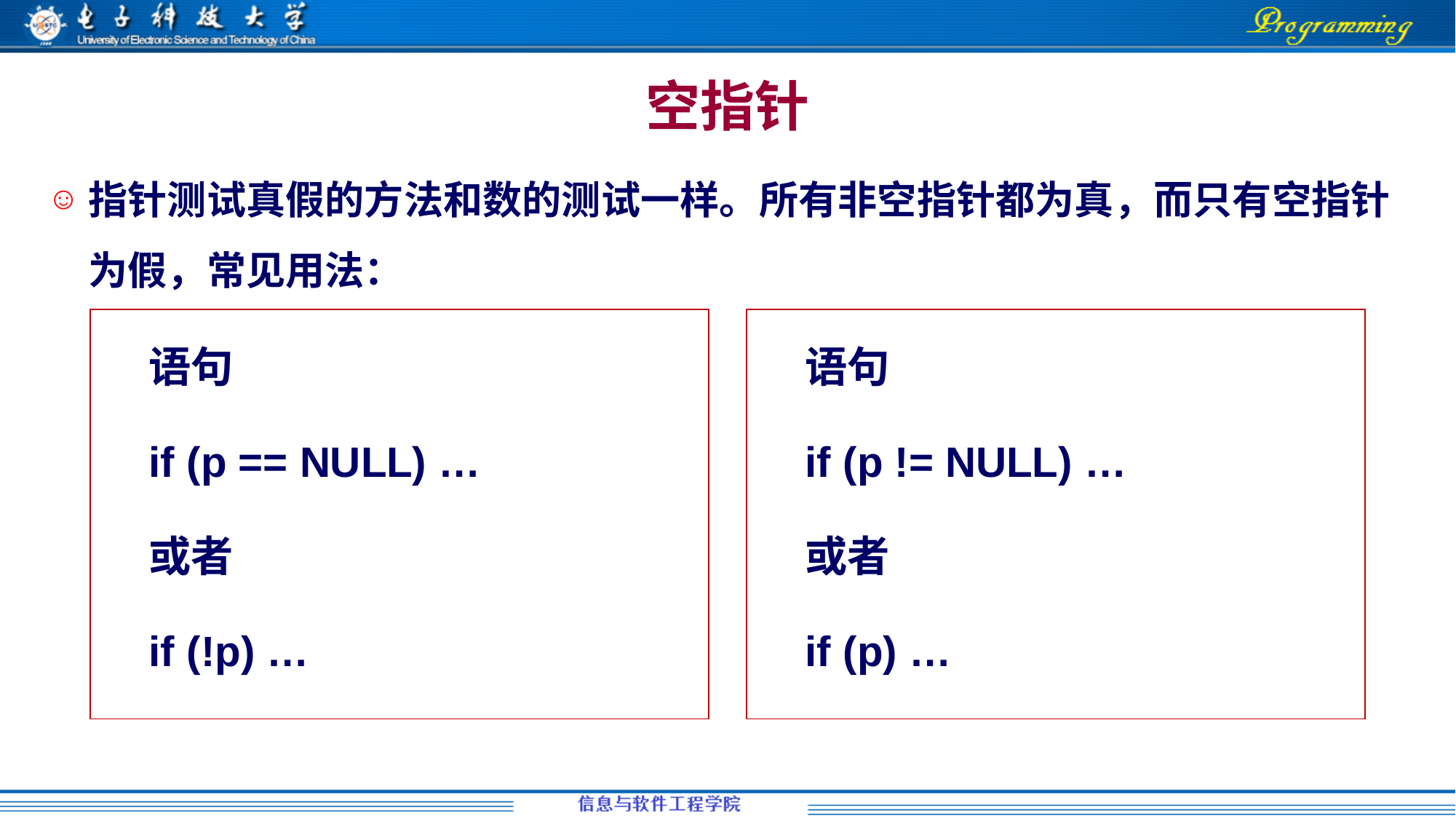

# 空指针
指针测试真假的方法和数的测试一样。所有非空指针都为真，而只有空指针为假，常见用法：

语句
if (p == NULL) …
或者
if (!p) …
语句
if (p != NULL) …
或者
if (p) …